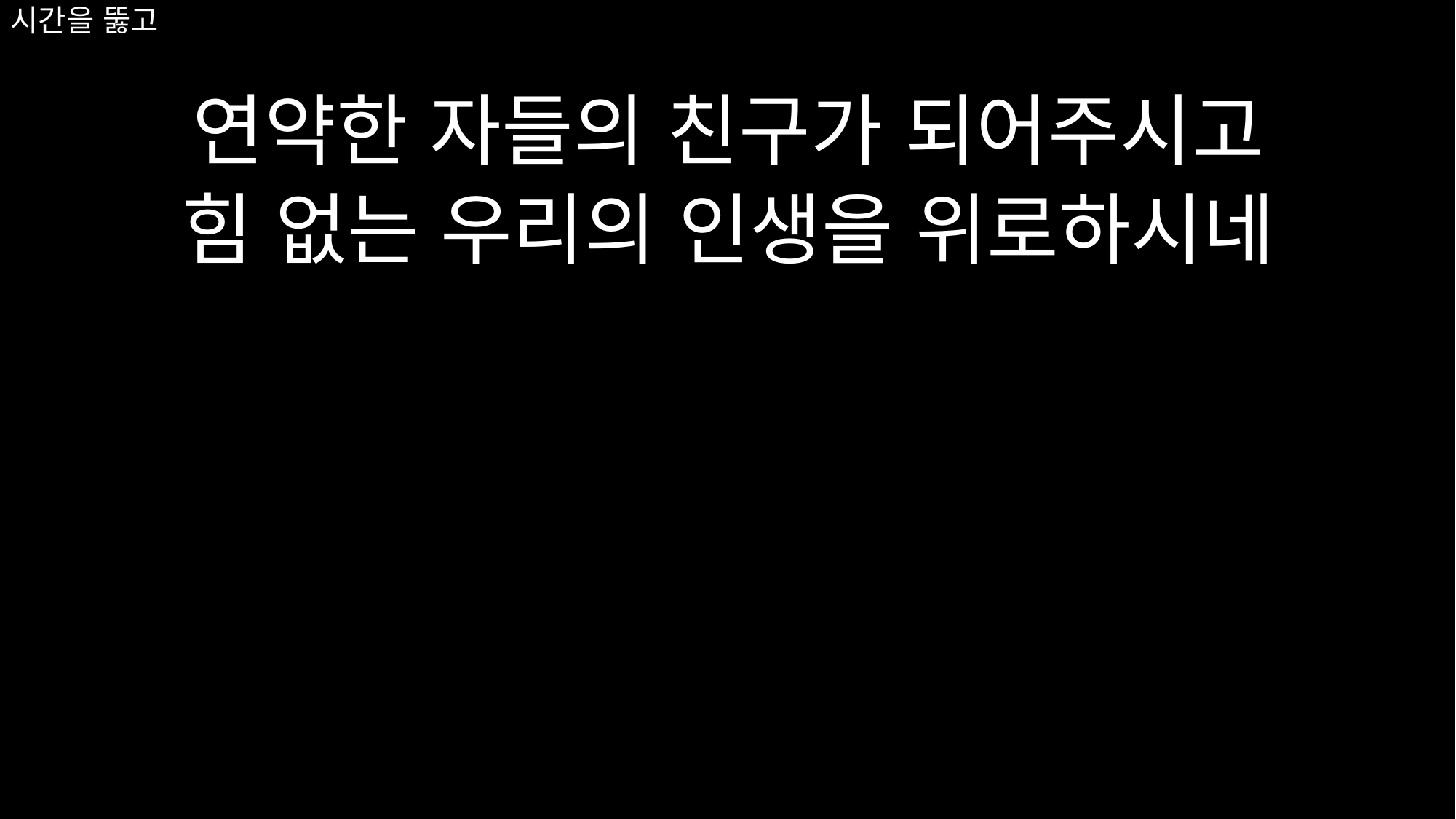

연약한 자들의 친구가 되어주시고
힘 없는 우리의 인생을 위로하시네

# 시간을 뚫고